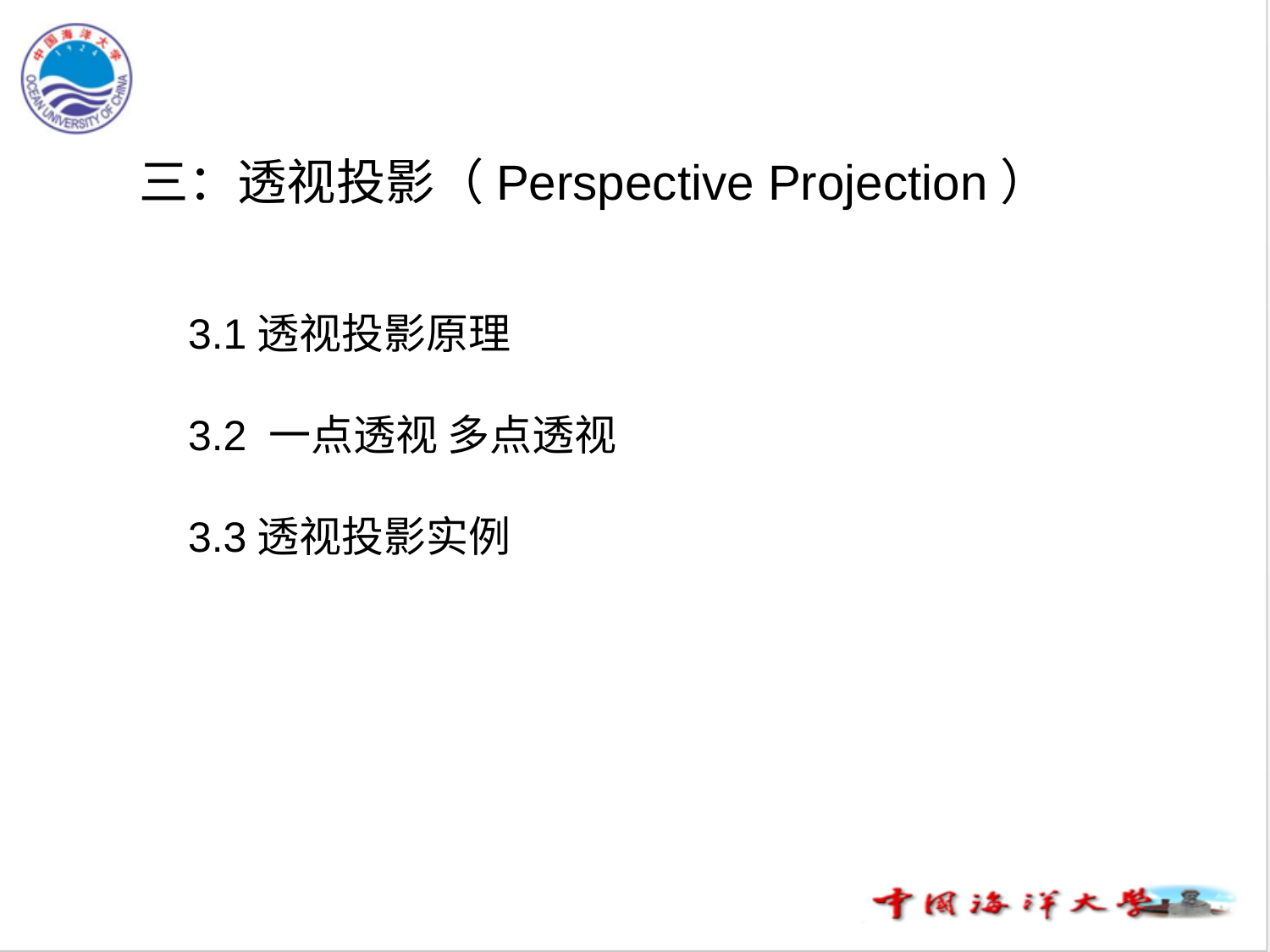

三：透视投影（Perspective Projection）
3.1透视投影原理

3.2 一点透视 多点透视

3.3透视投影实例